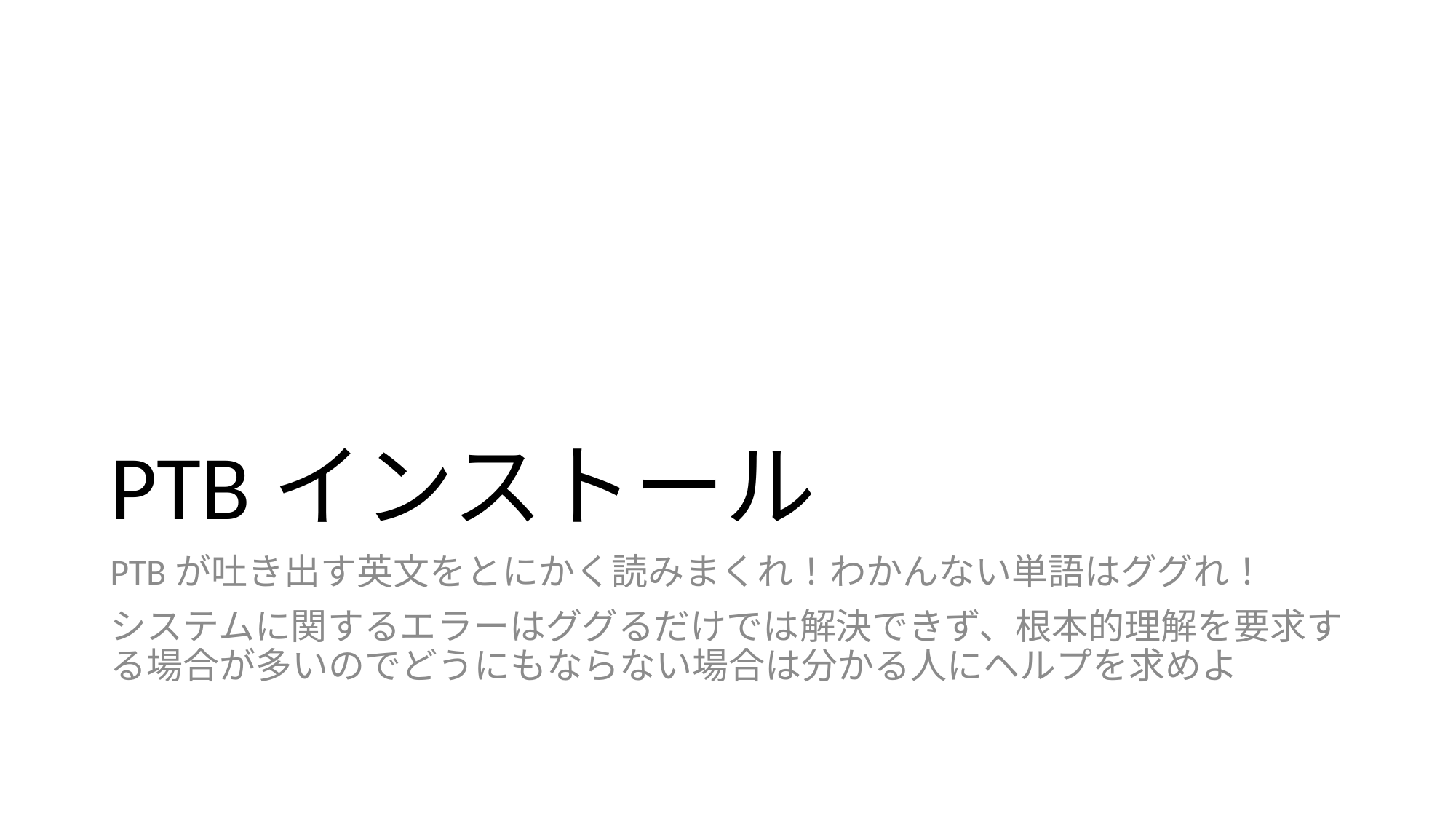

# PTBインストール
PTBが吐き出す英文をとにかく読みまくれ！わかんない単語はググれ！
システムに関するエラーはググるだけでは解決できず、根本的理解を要求する場合が多いのでどうにもならない場合は分かる人にヘルプを求めよ